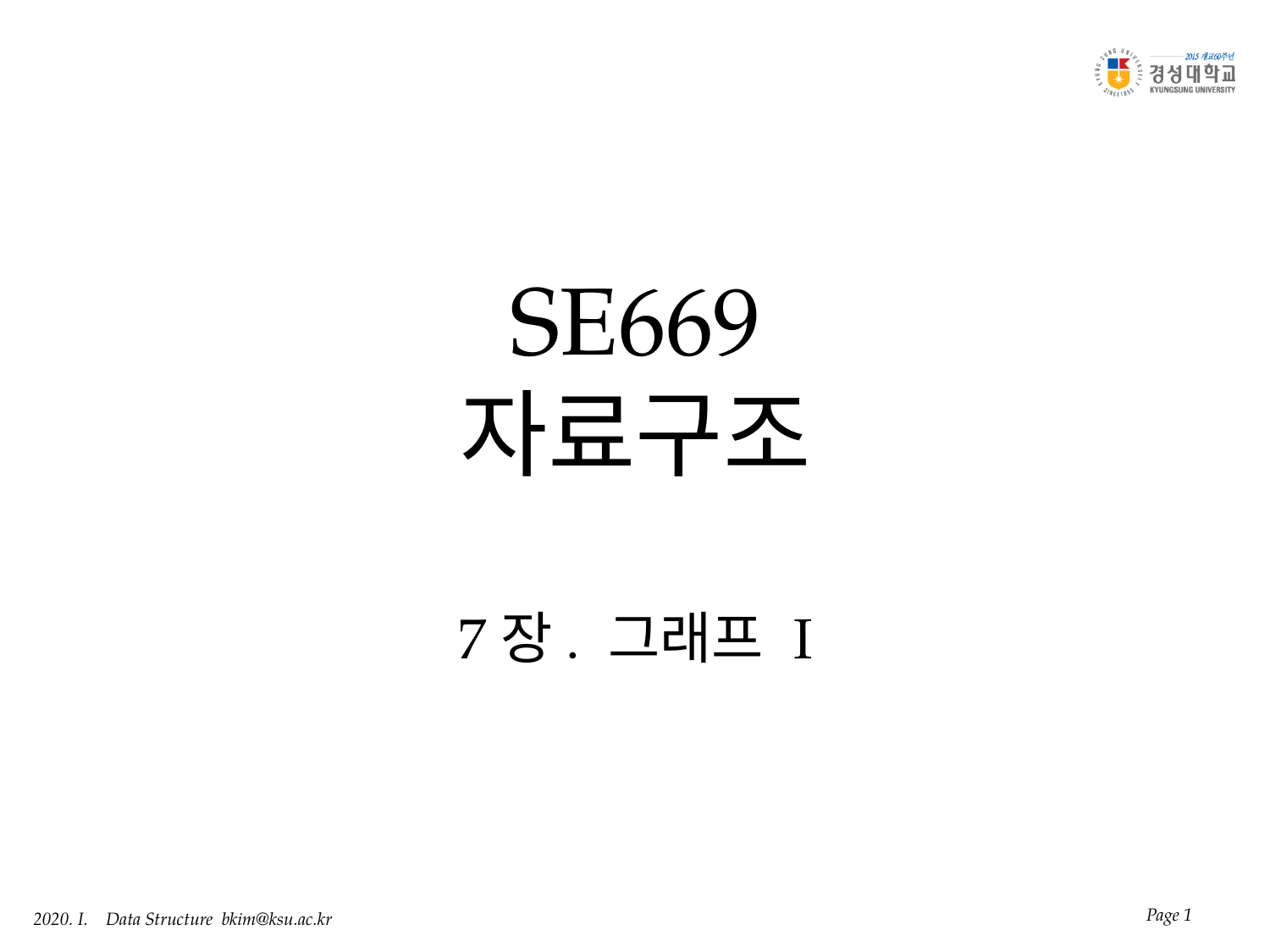

# SE669 자료구조 7장. 그래프 I
Page 1